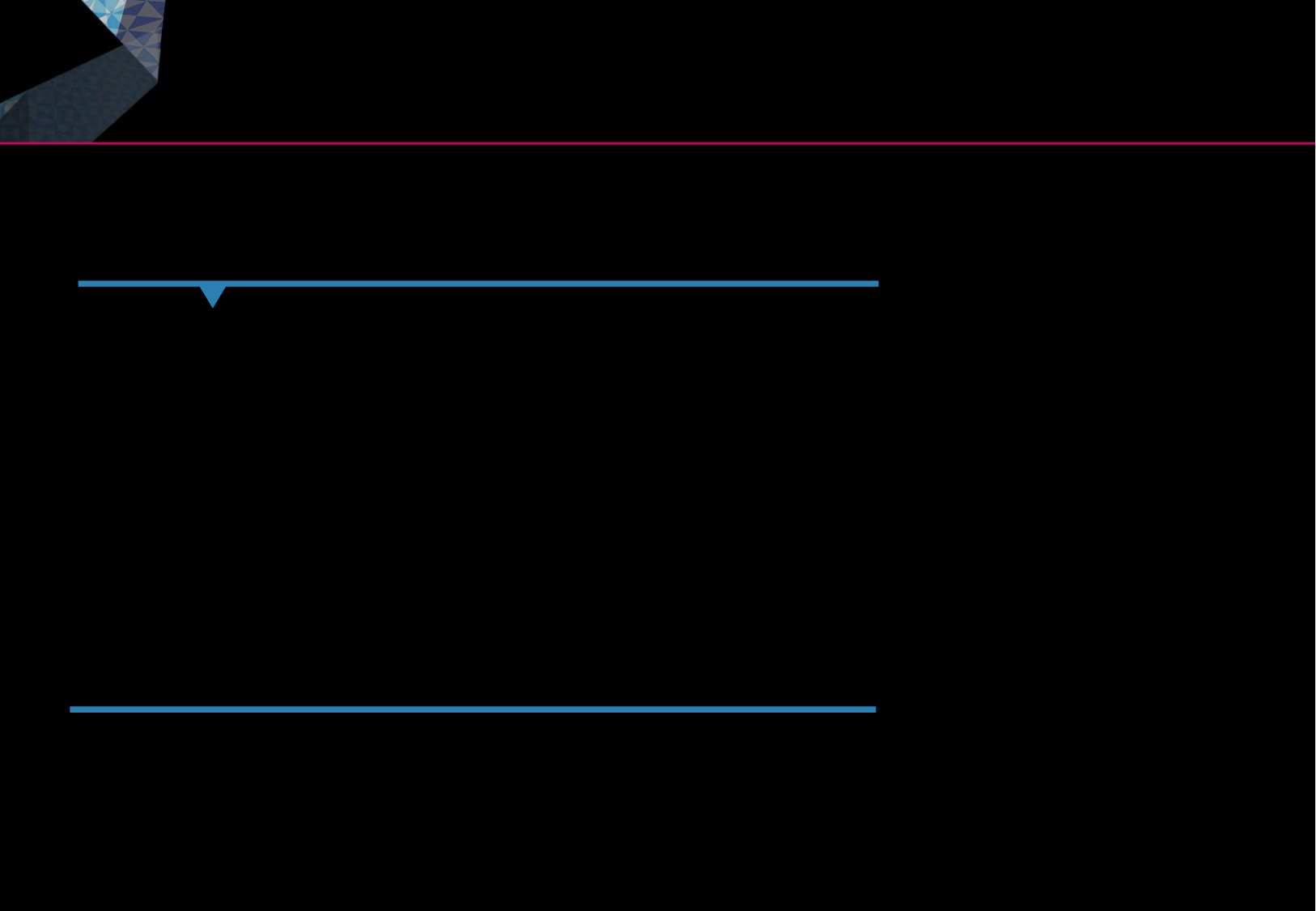

Handler 특징
ControllerClassNameHandlerMapping 특징

ControllerClassNameHandlerMapping

○ ControllerClassNameHandlerMappping 은 빈 이름 대신 클래스 이름을 URL에 매핑해 주는 핸들러 매핑 클래스다.

○ 다음과 같은 컨트롤러 클래스는 '/hello' URL 에 매핑된다. 기본적으로는 클래스 이름을 모두 URL로 사용하지만 Controller 로 끝날 때는 Controller 를 뺀 나머지 이름을 URL 에 매핑해 준다.